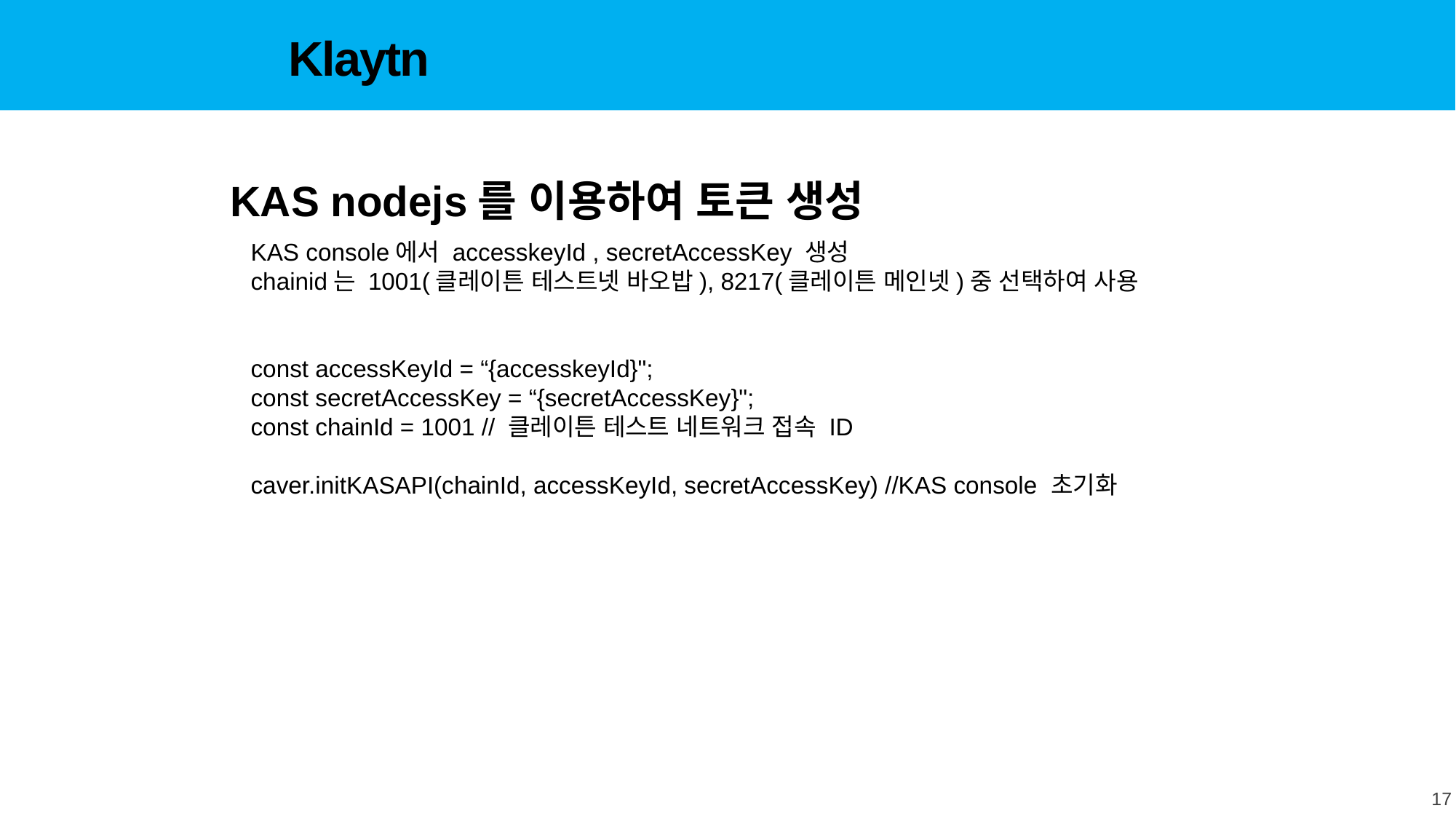

Klaytn
KAS nodejs를 이용하여 토큰 생성
KAS console에서 accesskeyId , secretAccessKey 생성
chainid는 1001(클레이튼 테스트넷 바오밥), 8217(클레이튼 메인넷)중 선택하여 사용

const accessKeyId = “{accesskeyId}";
const secretAccessKey = “{secretAccessKey}";
const chainId = 1001 // 클레이튼 테스트 네트워크 접속 ID

caver.initKASAPI(chainId, accessKeyId, secretAccessKey) //KAS console 초기화